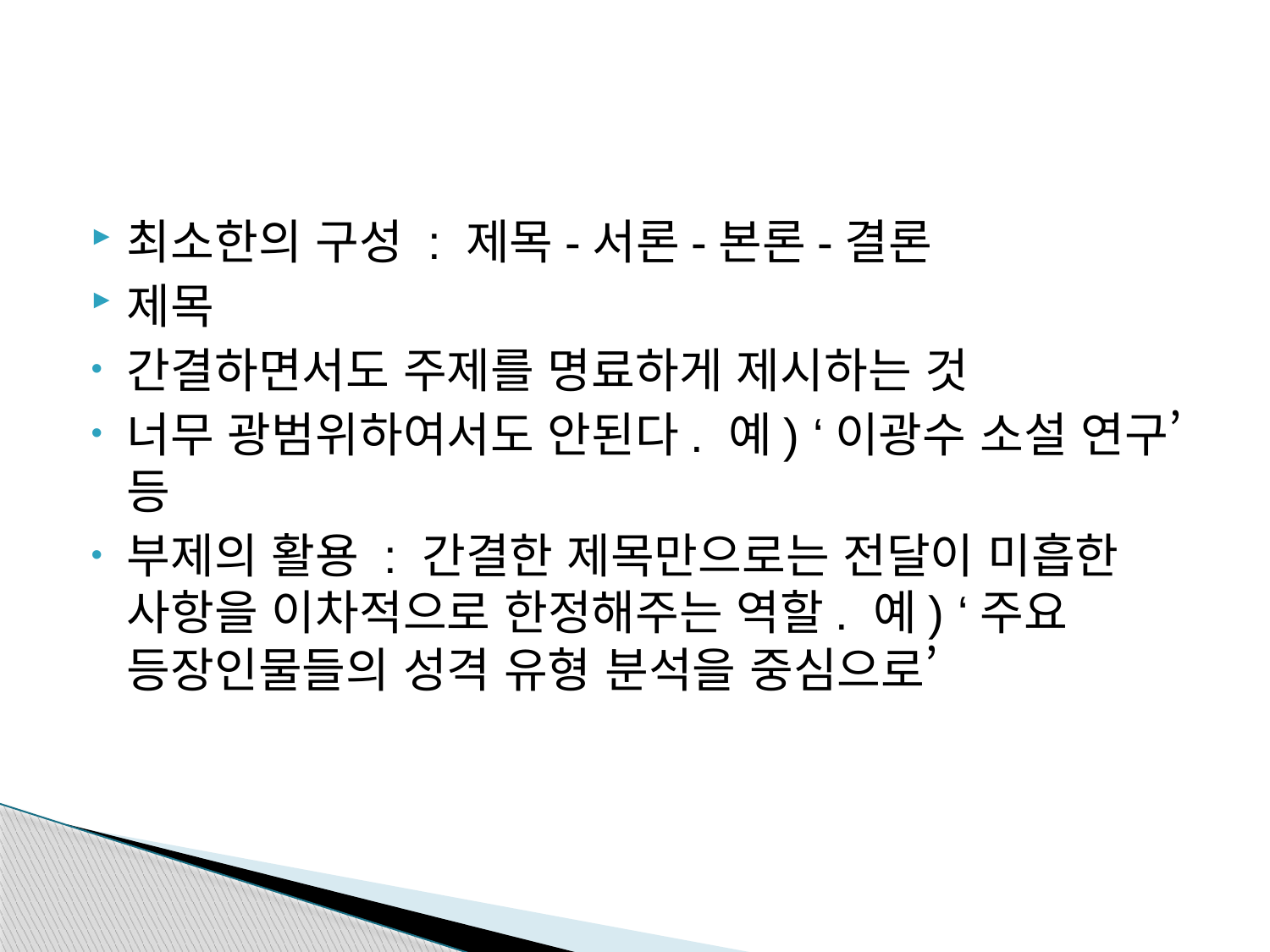

#
최소한의 구성 : 제목-서론-본론-결론
제목
간결하면서도 주제를 명료하게 제시하는 것
너무 광범위하여서도 안된다. 예) ‘이광수 소설 연구’ 등
부제의 활용 : 간결한 제목만으로는 전달이 미흡한 사항을 이차적으로 한정해주는 역할. 예) ‘주요 등장인물들의 성격 유형 분석을 중심으로’